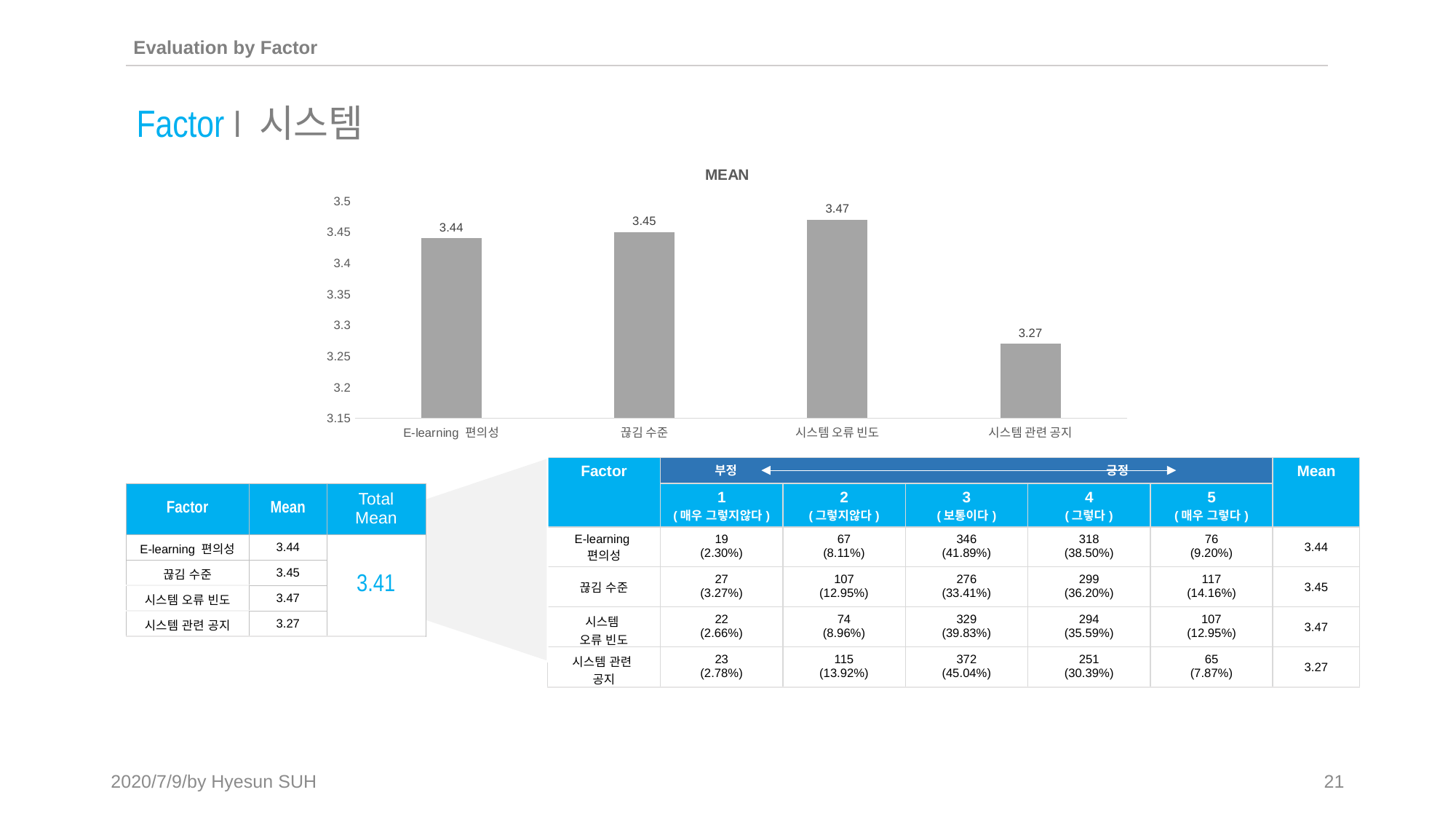

Evaluation by Factor
Factor I 시스템

### Chart: MEAN

| Category | 평균 |
|---|---|
| E-learning 편의성 | 3.44 |
| 끊김 수준 | 3.45 |
| 시스템 오류 빈도 | 3.47 |
| 시스템 관련 공지 | 3.27 |
부정                                                                                                           긍정
| Factor |  |  |  |  |  | Mean |
| --- | --- | --- | --- | --- | --- | --- |
|  | 1 (매우 그렇지않다) | 2 (그렇지않다) | 3 (보통이다) | 4 (그렇다) | 5 (매우 그렇다) |  |
| E-learning 편의성 | 19 (2.30%) | 67 (8.11%) | 346 (41.89%) | 318 (38.50%) | 76 (9.20%) | 3.44 |
| 끊김 수준 | 27 (3.27%) | 107 (12.95%) | 276 (33.41%) | 299 (36.20%) | 117 (14.16%) | 3.45 |
| 시스템 오류 빈도 | 22 (2.66%) | 74 (8.96%) | 329 (39.83%) | 294 (35.59%) | 107 (12.95%) | 3.47 |
| 시스템 관련 공지 | 23 (2.78%) | 115 (13.92%) | 372 (45.04%) | 251 (30.39%) | 65 (7.87%) | 3.27 |
| Factor | Mean | Total Mean |
| --- | --- | --- |
| E-learning 편의성 | 3.44 | 3.41 |
| 끊김 수준 | 3.45 |  |
| 시스템 오류 빈도 | 3.47 |  |
| 시스템 관련 공지 | 3.27 |  |

2020/7/9/by Hyesun SUH
21